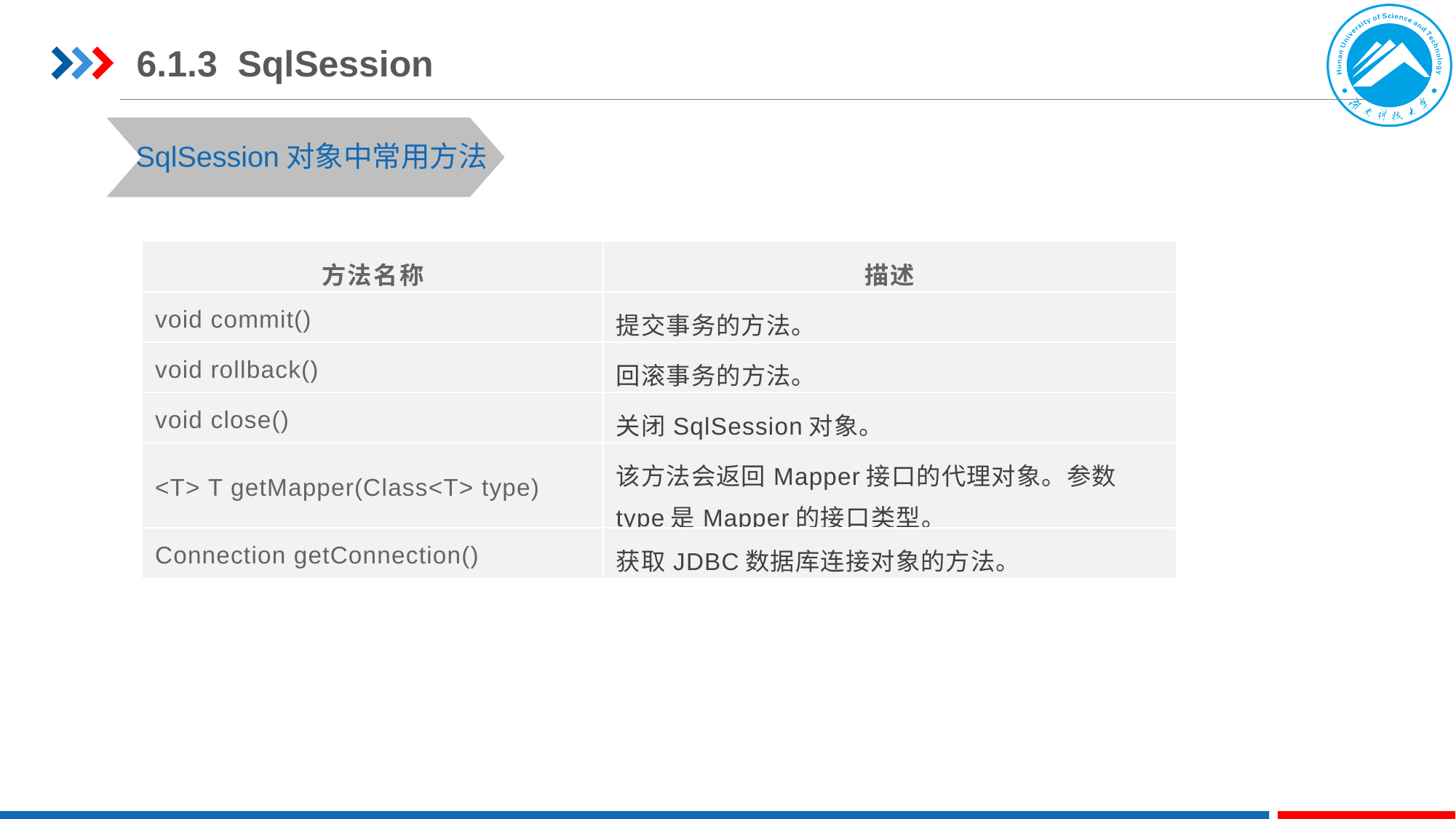

6.1.3  SqlSession

SqlSession对象中常用方法
| 方法名称 | 描述 |
| --- | --- |
| void commit() | 提交事务的方法。 |
| void rollback() | 回滚事务的方法。 |
| void close() | 关闭SqlSession对象。 |
| <T> T getMapper(Class<T> type) | 该方法会返回Mapper接口的代理对象。参数type是Mapper的接口类型。 |
| Connection getConnection() | 获取JDBC数据库连接对象的方法。 |